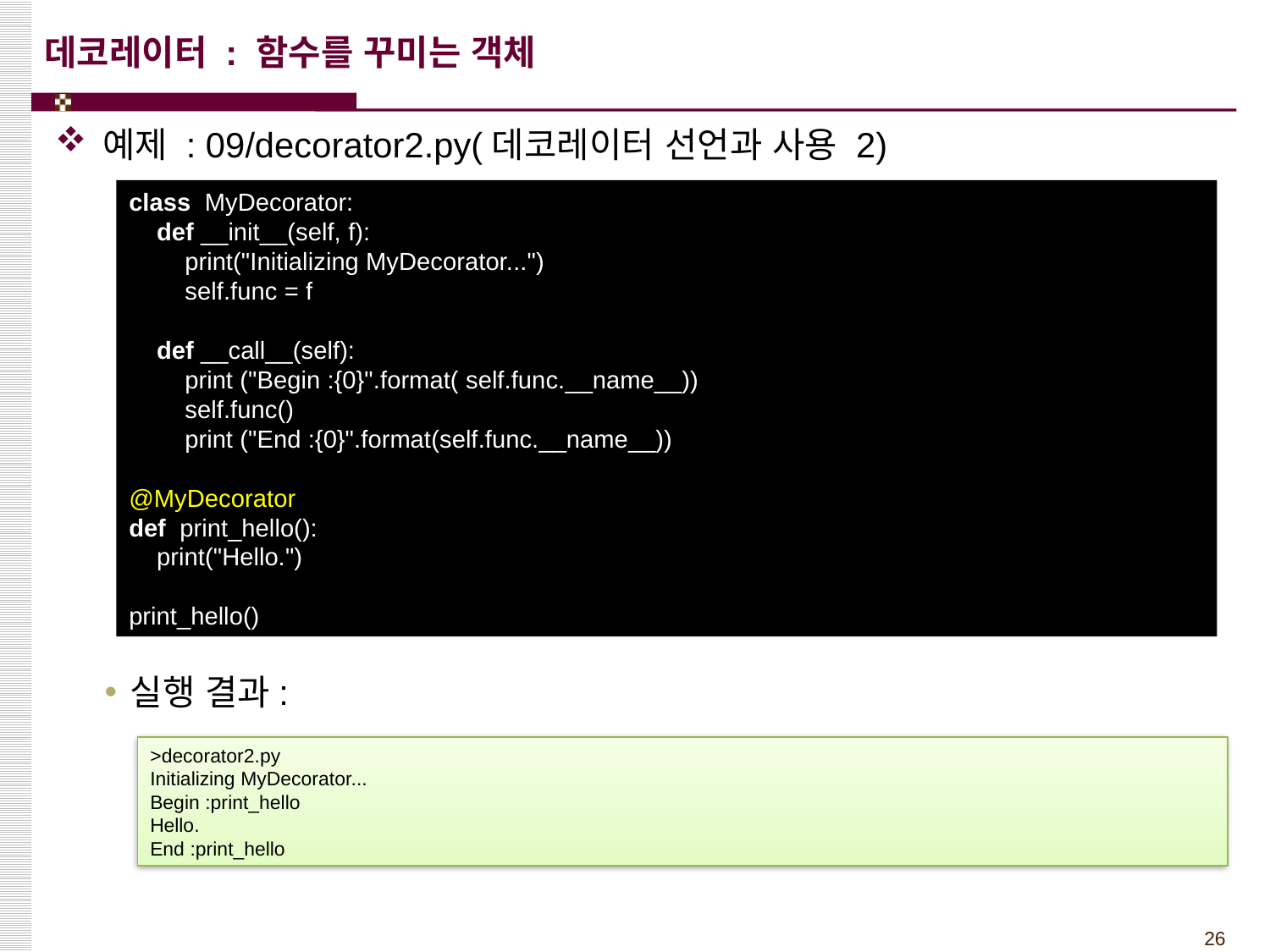

# 데코레이터 : 함수를 꾸미는 객체
예제 : 09/decorator2.py(데코레이터 선언과 사용 2)

실행 결과:
class  MyDecorator:
    def __init__(self, f):
        print("Initializing MyDecorator...")
        self.func = f

    def __call__(self):
        print ("Begin :{0}".format( self.func.__name__))
        self.func()
        print ("End :{0}".format(self.func.__name__))

@MyDecorator
def  print_hello():
    print("Hello.")

print_hello()

>decorator2.py
Initializing MyDecorator...
Begin :print_hello
Hello.
End :print_hello